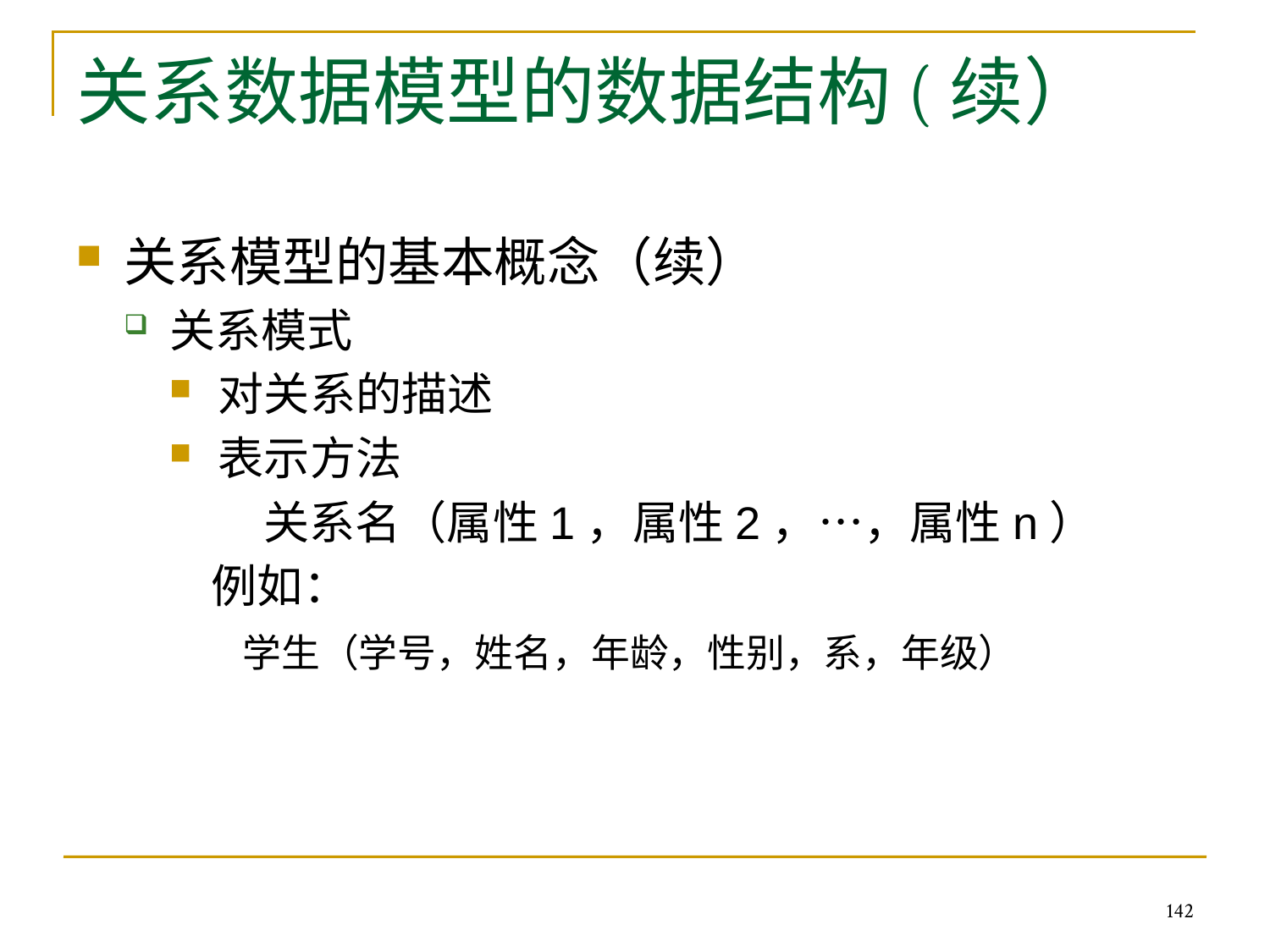

# 关系数据模型的数据结构(续）
关系模型的基本概念（续）
关系模式
对关系的描述
表示方法
        关系名（属性1，属性2，…，属性n）
   例如：
      学生（学号，姓名，年龄，性别，系，年级）

142